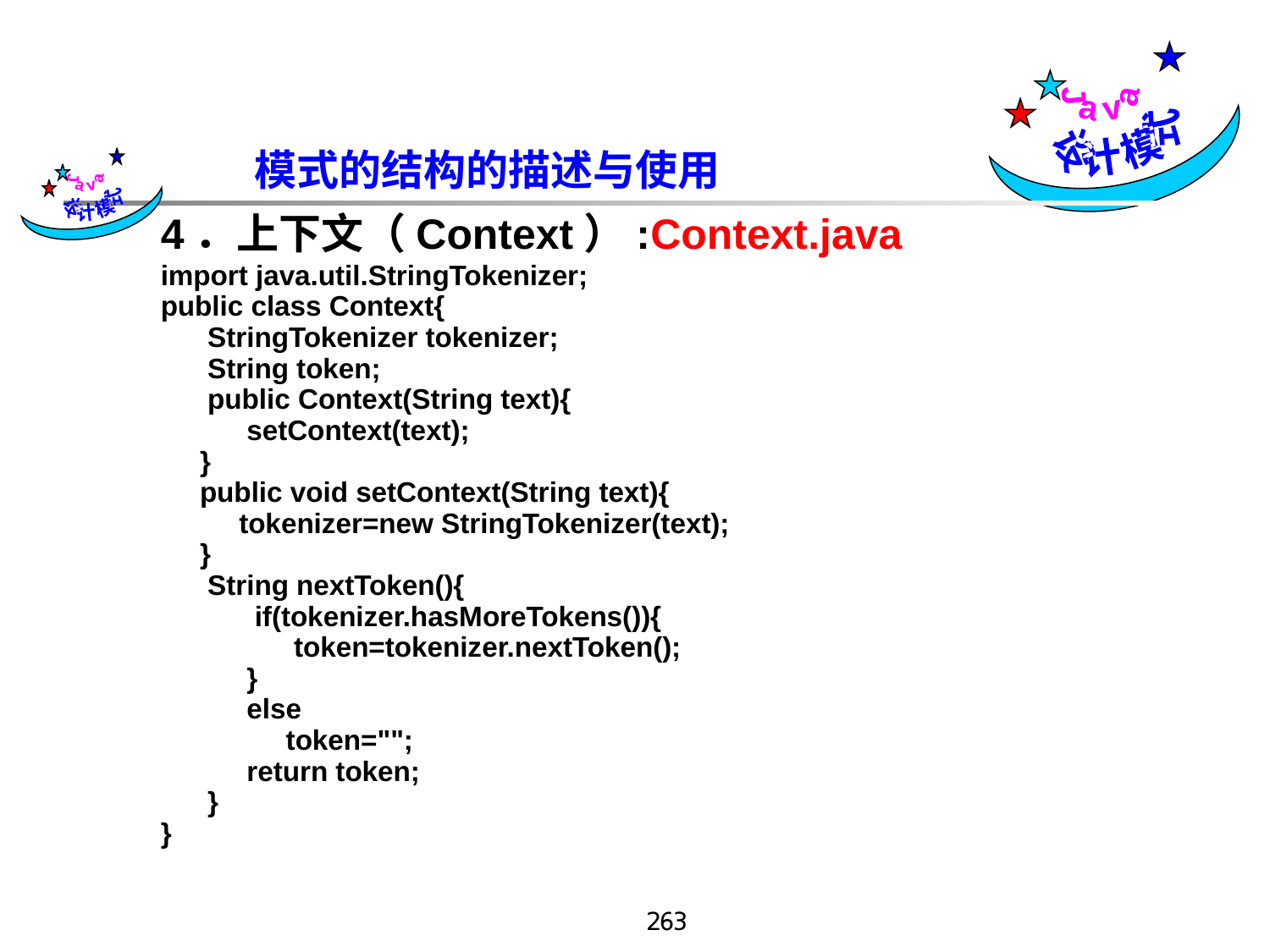

Java
设计模式

模式的结构的描述与使用

  Java
设计模式

4．上下文（Context）:Context.java
import java.util.StringTokenizer;
public class Context{
      StringTokenizer tokenizer;
      String token;
      public Context(String text){
           setContext(text);
     }
     public void setContext(String text){
          tokenizer=new StringTokenizer(text);
     }
      String nextToken(){
            if(tokenizer.hasMoreTokens()){
                 token=tokenizer.nextToken();
           }
           else
                token="";
           return token;
      }
}

263